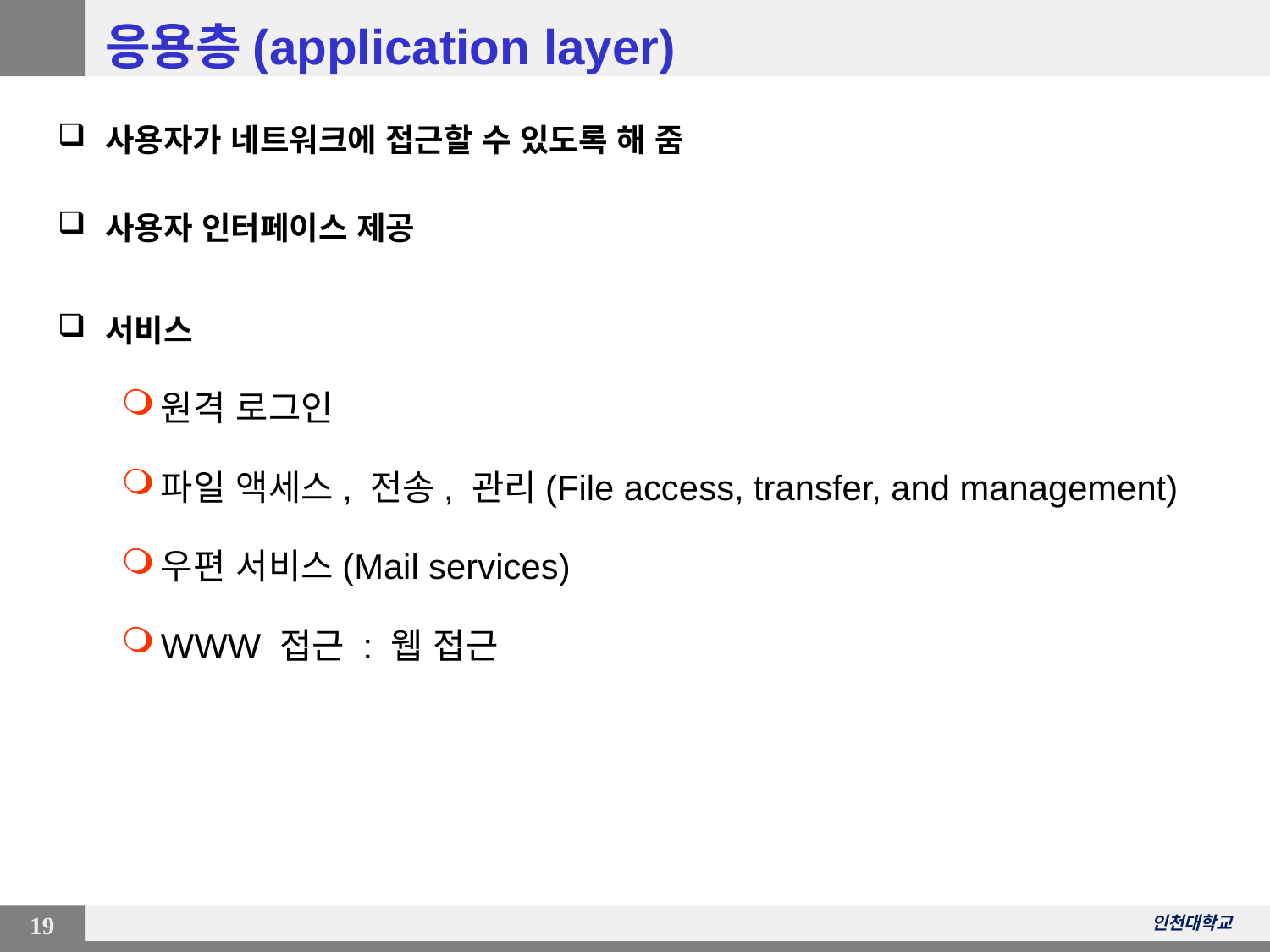

# 응용층(application layer)
사용자가 네트워크에 접근할 수 있도록 해 줌

사용자 인터페이스 제공

서비스
원격 로그인
파일 액세스, 전송, 관리(File access, transfer, and management)
우편 서비스(Mail services)
WWW 접근 : 웹 접근